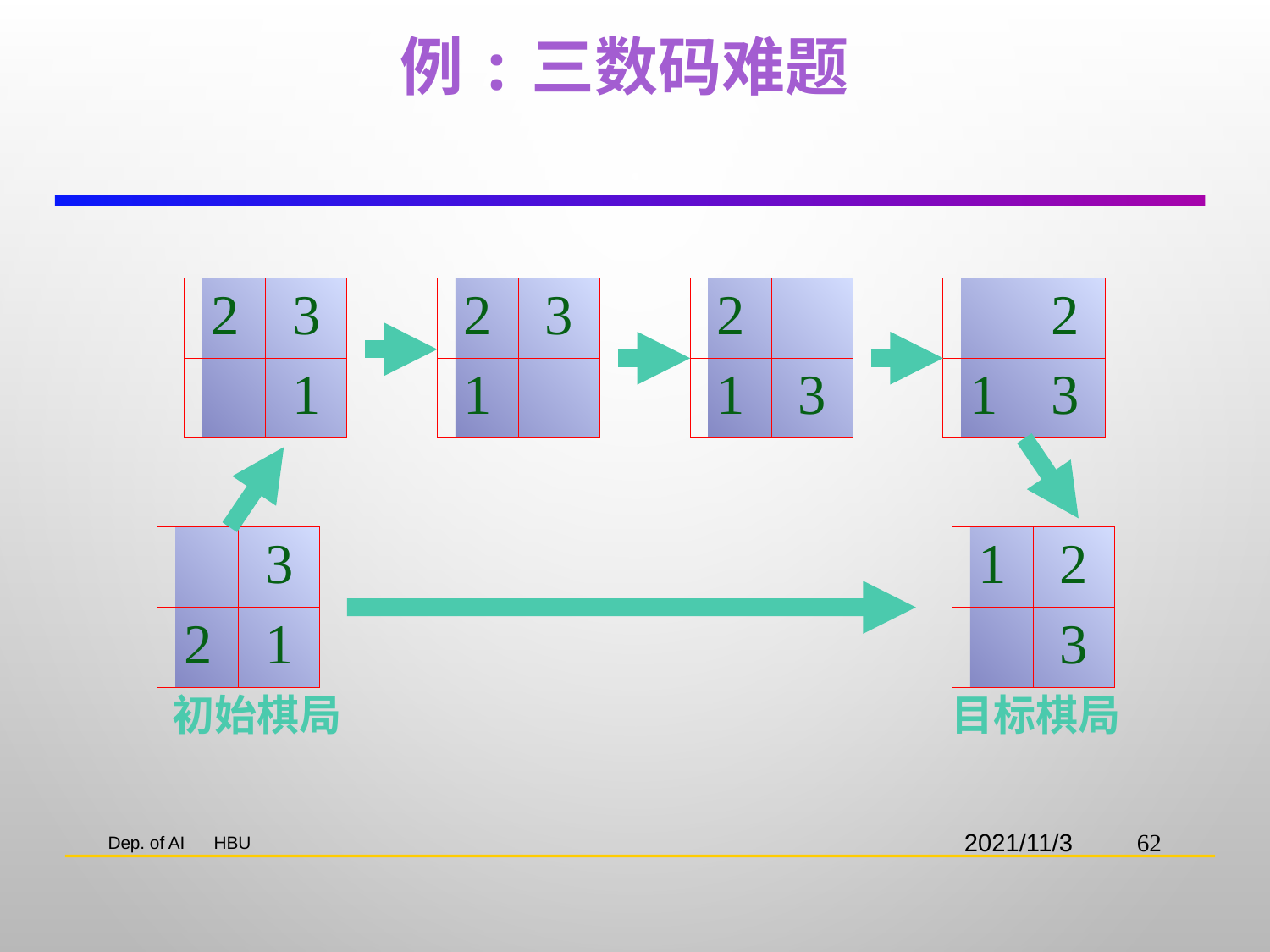

# 例:三数码难题
2

3
2

3
2

2

1
1

1
3

1
3

3
1

2
2
1

3
初始棋局
目标棋局
Dep. of AI      HBU
2021/11/3
62